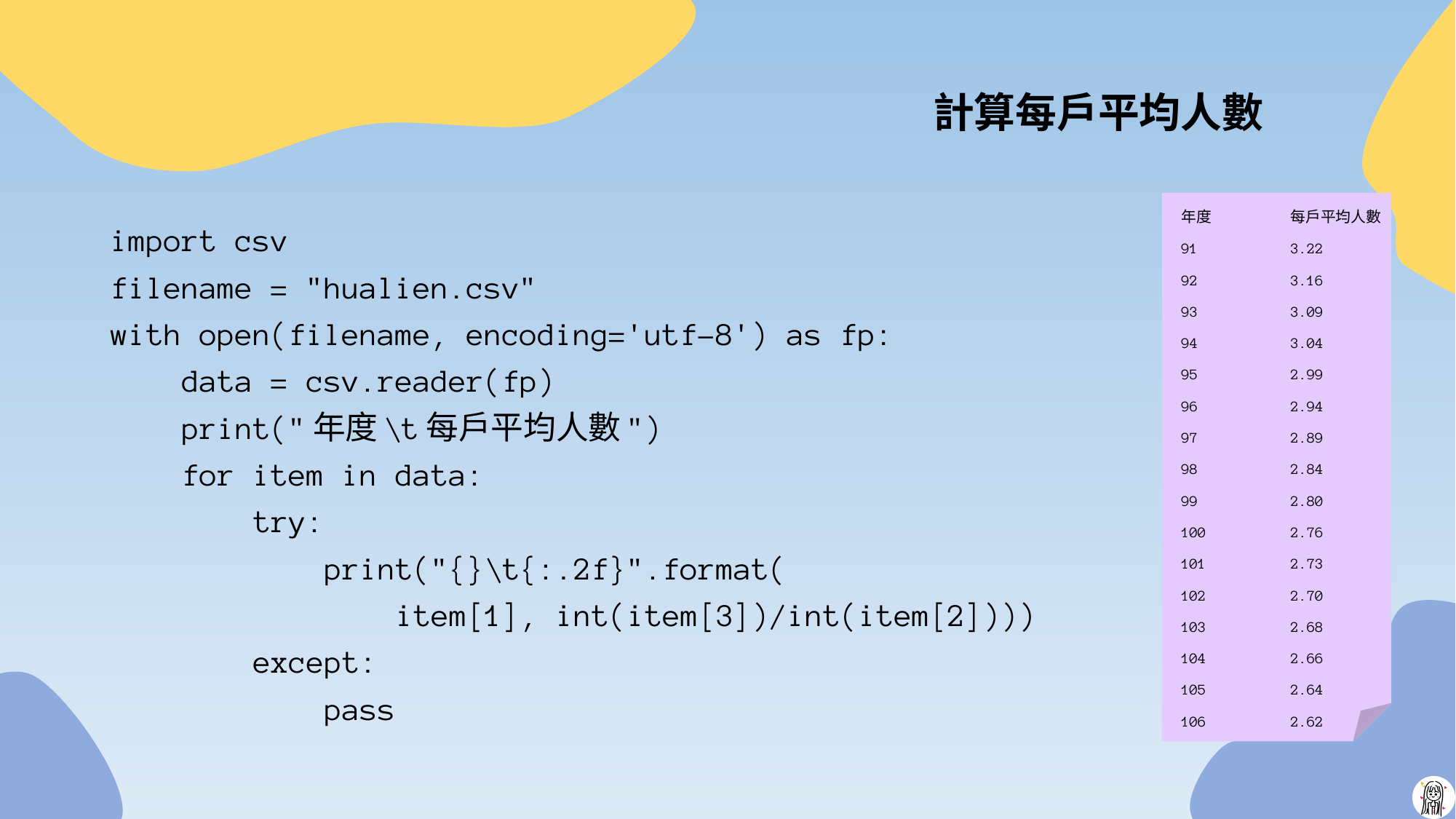

# 計算每戶平均人數

年度	每戶平均人數
91	3.22
92	3.16
93	3.09
94	3.04
95	2.99
96	2.94
97	2.89
98	2.84
99	2.80
100	2.76
101	2.73
102	2.70
103	2.68
104	2.66
105	2.64
106	2.62

import csv
filename = "hualien.csv"
with open(filename, encoding='utf-8') as fp:
    data = csv.reader(fp)
    print("年度\t每戶平均人數")
    for item in data:
        try:
            print("{}\t{:.2f}".format(
                item[1], int(item[3])/int(item[2])))
        except:
            pass
17